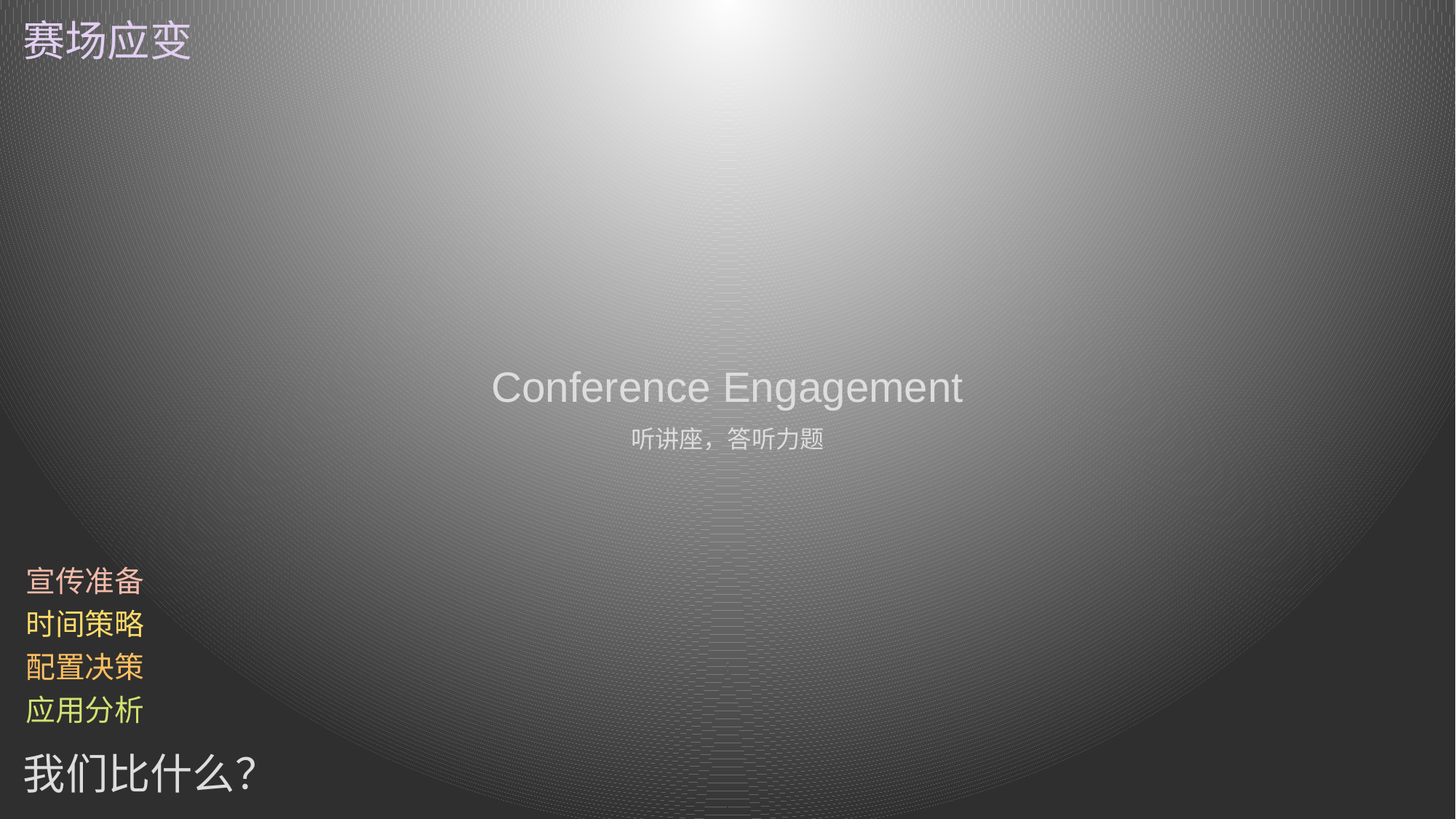

赛场应变
Conference Engagement
听讲座，答听力题
宣传准备
时间策略
配置决策
应用分析
我们比什么？